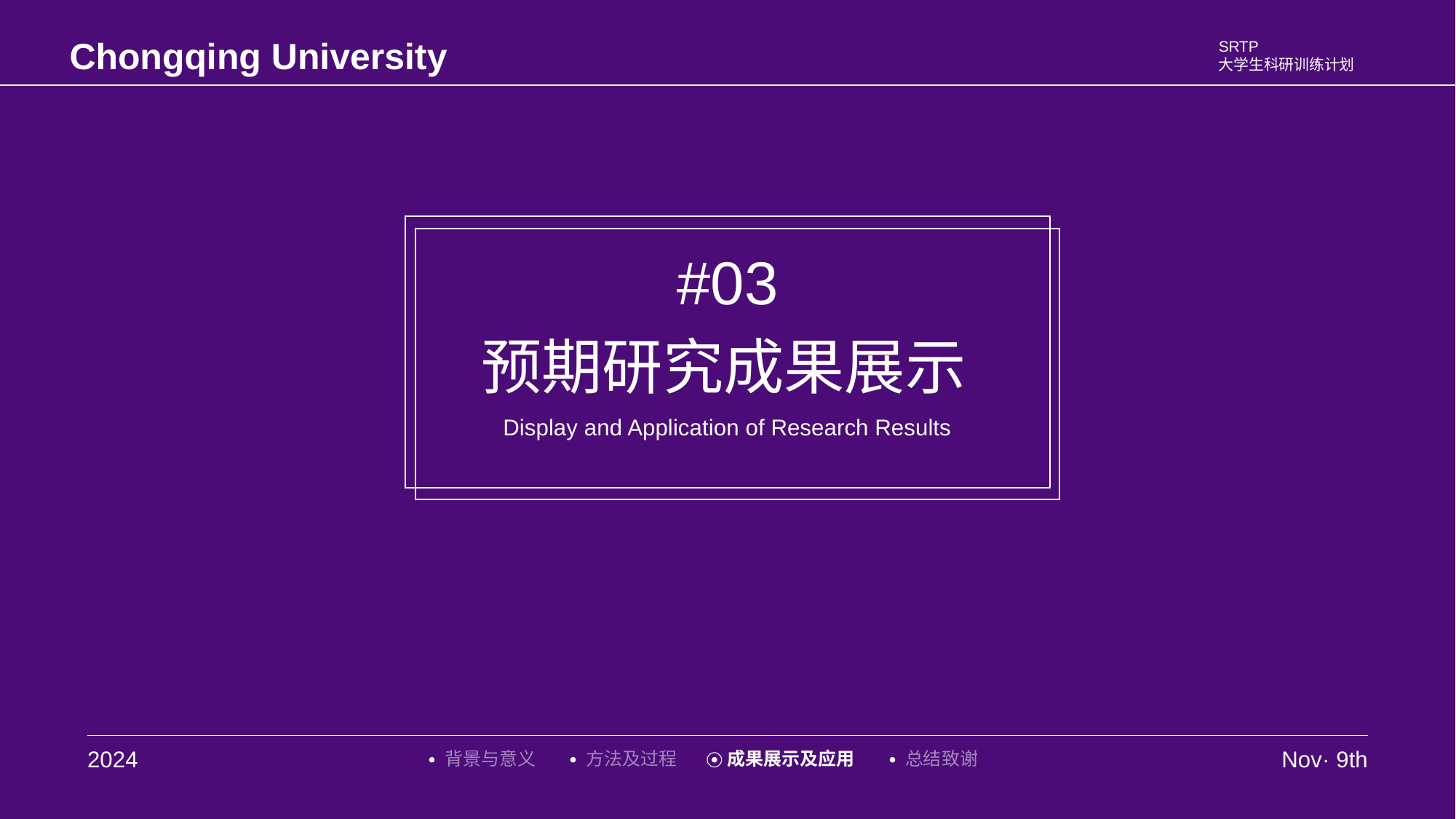

#03
预期研究成果展示
Display and Application of Research Results
2024
Nov· 9th
背景与意义
方法及过程
成果展示及应用
总结致谢